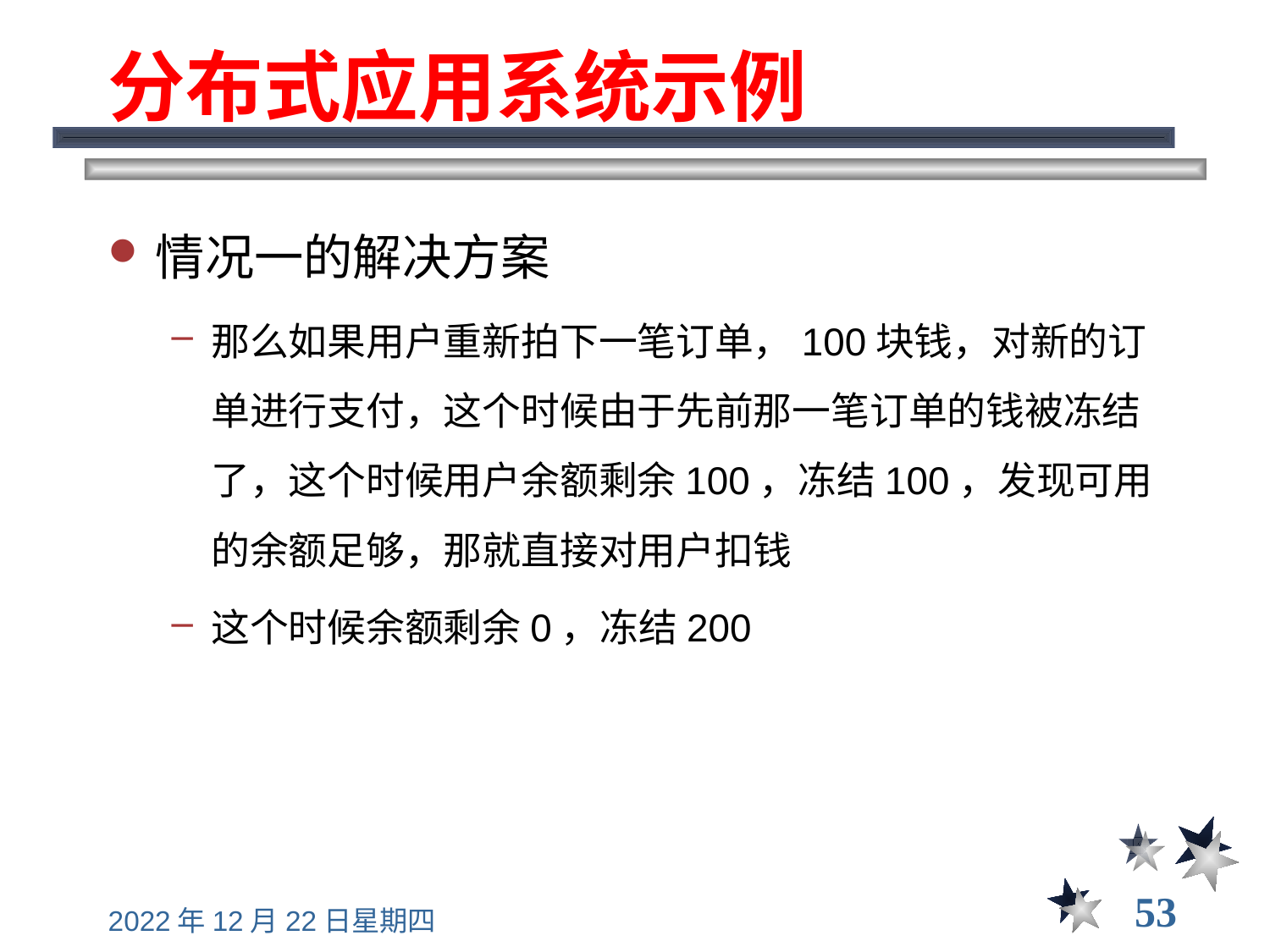

# 分布式应用系统示例
情况一的解决方案
那么如果用户重新拍下一笔订单，100块钱，对新的订单进行支付，这个时候由于先前那一笔订单的钱被冻结了，这个时候用户余额剩余100，冻结100，发现可用的余额足够，那就直接对用户扣钱
这个时候余额剩余0，冻结200
53
2022年12月22日星期四
大数据管理----前言